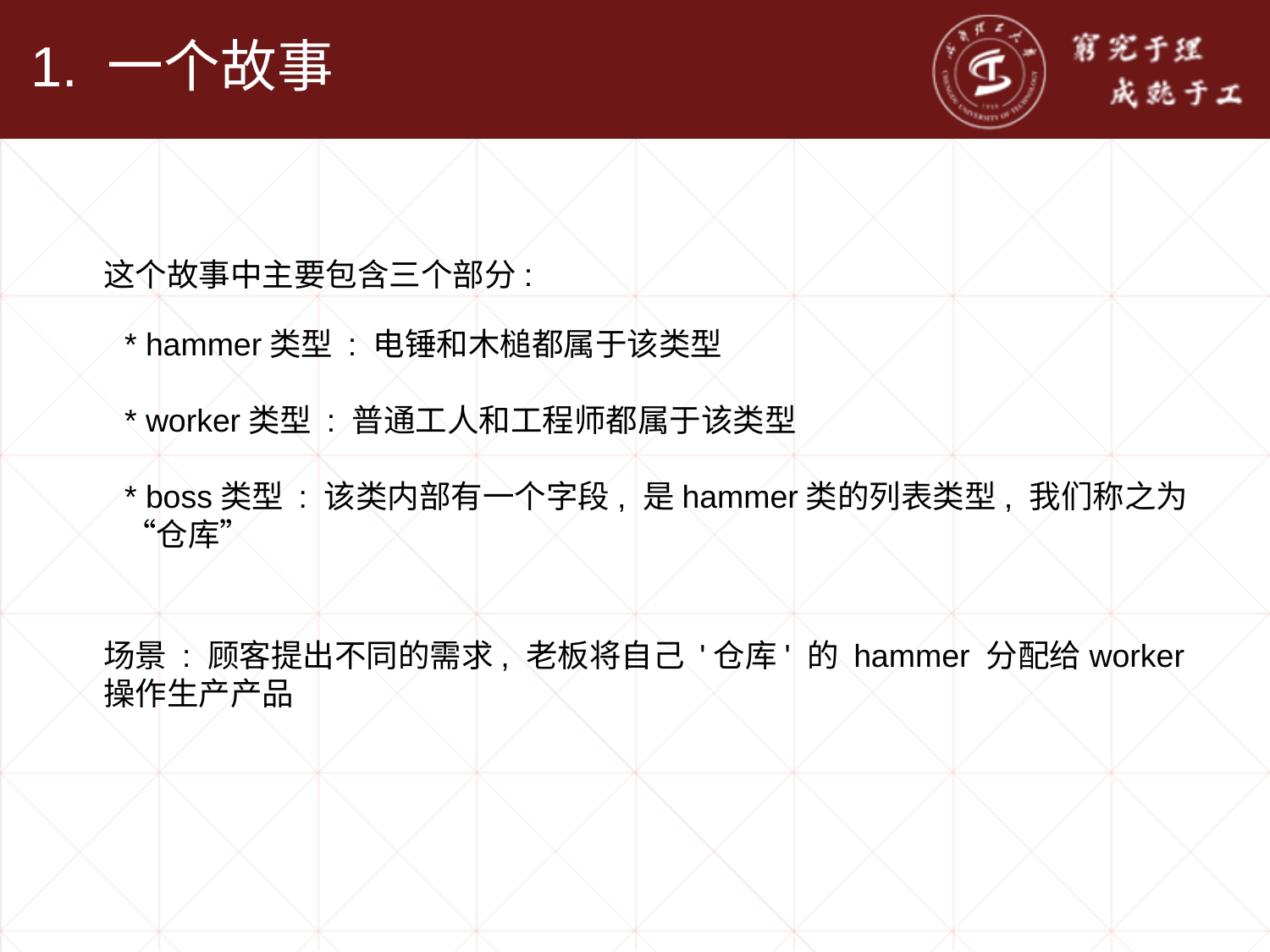

# 1. 一个故事
这个故事中主要包含三个部分:
* hammer类型 : 电锤和木槌都属于该类型

* worker类型 : 普通工人和工程师都属于该类型

* boss类型 : 该类内部有一个字段, 是hammer类的列表类型, 我们称之为“仓库”
场景 : 顾客提出不同的需求, 老板将自己 '仓库' 的 hammer 分配给worker操作生产产品